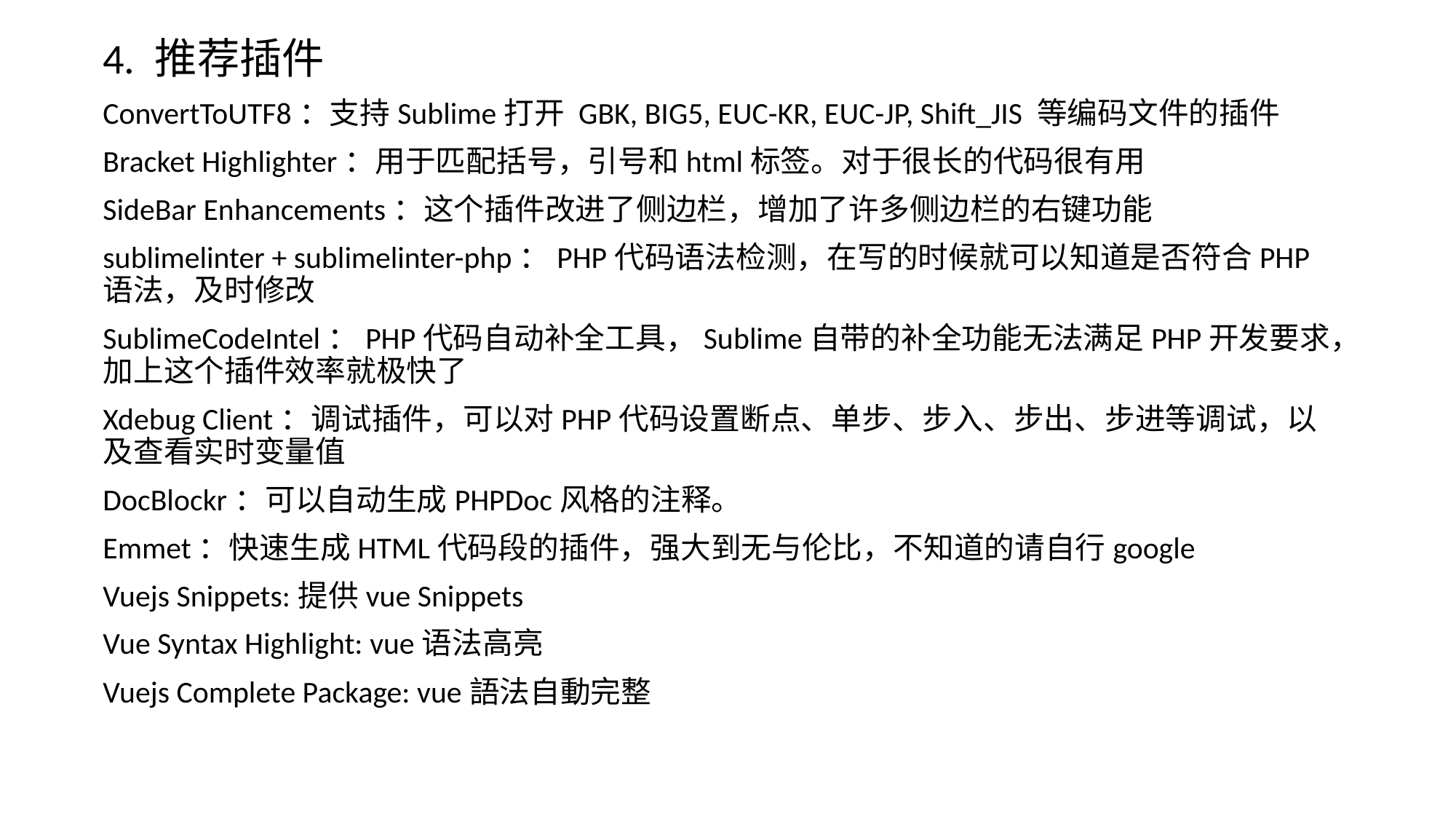

4. 推荐插件
ConvertToUTF8：支持Sublime打开 GBK, BIG5, EUC-KR, EUC-JP, Shift_JIS 等编码文件的插件
Bracket Highlighter：用于匹配括号，引号和html标签。对于很长的代码很有用
SideBar Enhancements：这个插件改进了侧边栏，增加了许多侧边栏的右键功能
sublimelinter + sublimelinter-php：PHP代码语法检测，在写的时候就可以知道是否符合PHP语法，及时修改
SublimeCodeIntel：PHP代码自动补全工具，Sublime自带的补全功能无法满足PHP开发要求，加上这个插件效率就极快了
Xdebug Client：调试插件，可以对PHP代码设置断点、单步、步入、步出、步进等调试，以及查看实时变量值
DocBlockr：可以自动生成PHPDoc风格的注释。
Emmet：快速生成HTML代码段的插件，强大到无与伦比，不知道的请自行google
Vuejs Snippets:提供vue Snippets
Vue Syntax Highlight: vue语法高亮
Vuejs Complete Package: vue語法自動完整